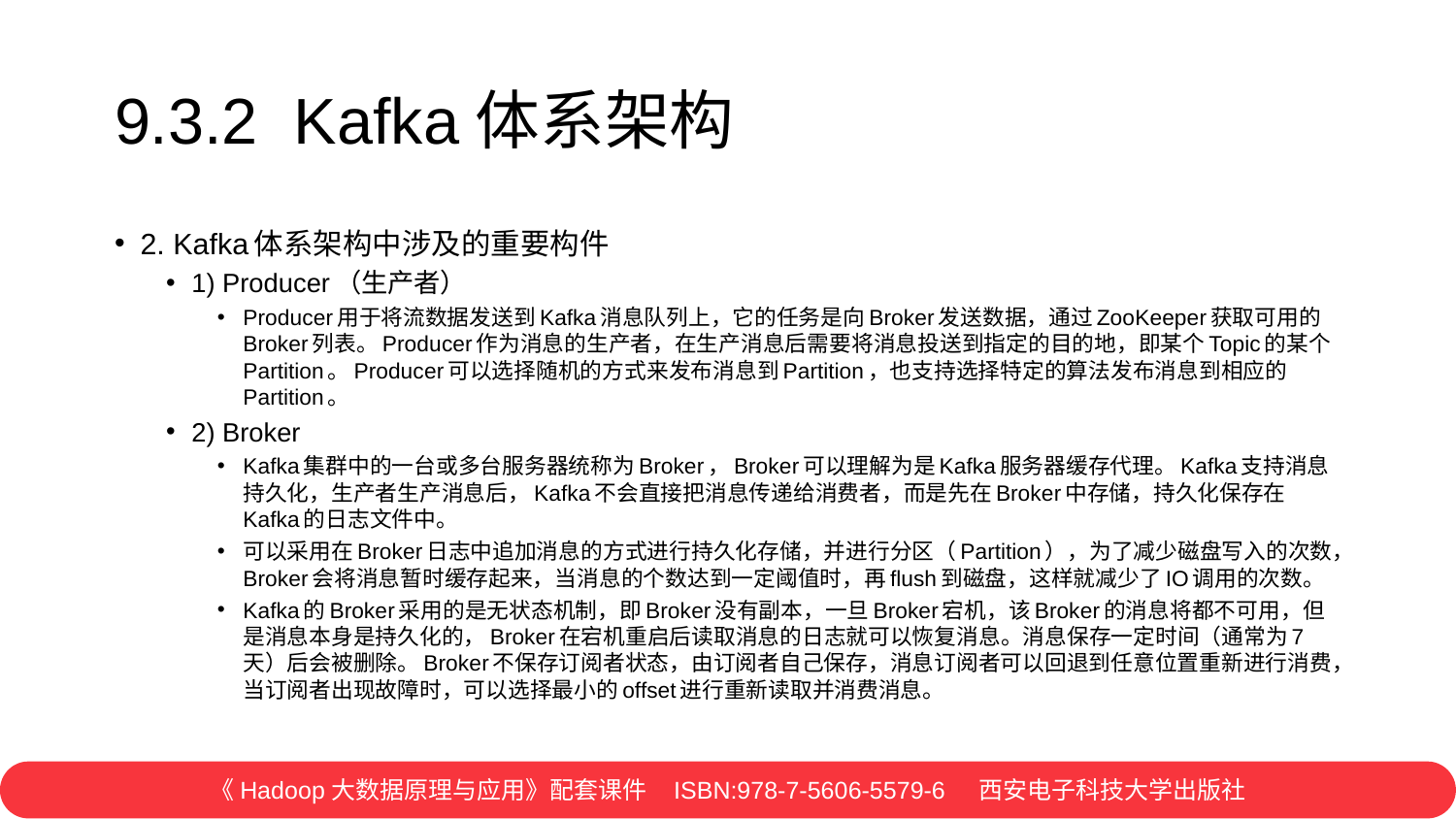

# 9.3.2  Kafka体系架构
2. Kafka体系架构中涉及的重要构件
1) Producer（生产者）
Producer用于将流数据发送到Kafka消息队列上，它的任务是向Broker发送数据，通过ZooKeeper获取可用的Broker列表。Producer作为消息的生产者，在生产消息后需要将消息投送到指定的目的地，即某个Topic的某个Partition。Producer可以选择随机的方式来发布消息到Partition，也支持选择特定的算法发布消息到相应的Partition。
2) Broker
Kafka集群中的一台或多台服务器统称为Broker，Broker可以理解为是Kafka服务器缓存代理。Kafka支持消息持久化，生产者生产消息后，Kafka不会直接把消息传递给消费者，而是先在Broker中存储，持久化保存在Kafka的日志文件中。
可以采用在Broker日志中追加消息的方式进行持久化存储，并进行分区（Partition），为了减少磁盘写入的次数，Broker会将消息暂时缓存起来，当消息的个数达到一定阈值时，再flush到磁盘，这样就减少了IO调用的次数。
Kafka的Broker采用的是无状态机制，即Broker没有副本，一旦Broker宕机，该Broker的消息将都不可用，但是消息本身是持久化的，Broker在宕机重启后读取消息的日志就可以恢复消息。消息保存一定时间（通常为7天）后会被删除。Broker不保存订阅者状态，由订阅者自己保存，消息订阅者可以回退到任意位置重新进行消费，当订阅者出现故障时，可以选择最小的offset进行重新读取并消费消息。